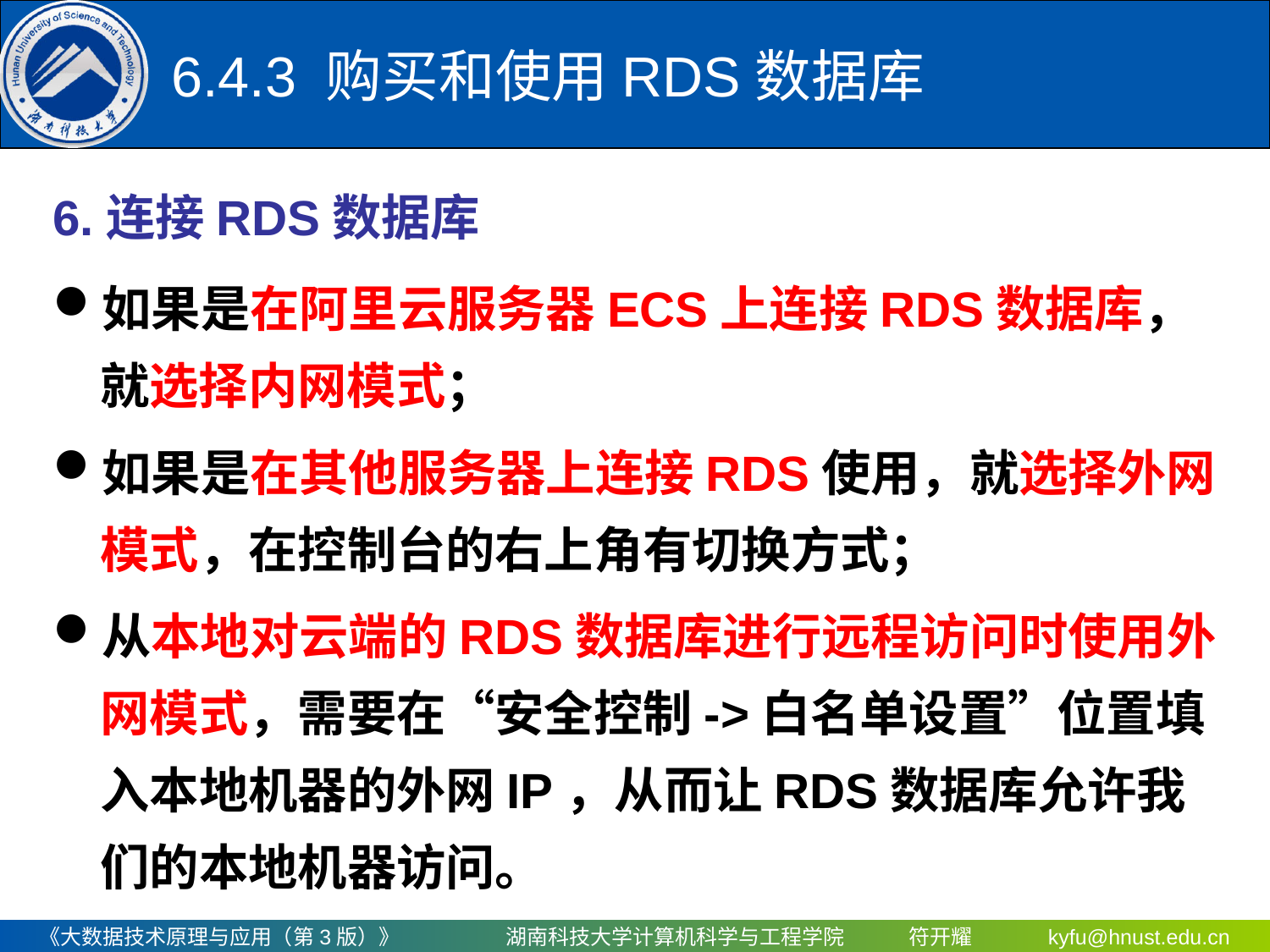

6.4.3 购买和使用RDS数据库
6.连接RDS数据库
如果是在阿里云服务器ECS上连接RDS数据库，就选择内网模式；
如果是在其他服务器上连接RDS使用，就选择外网模式，在控制台的右上角有切换方式；
从本地对云端的RDS数据库进行远程访问时使用外网模式，需要在“安全控制->白名单设置”位置填入本地机器的外网IP，从而让RDS数据库允许我们的本地机器访问。